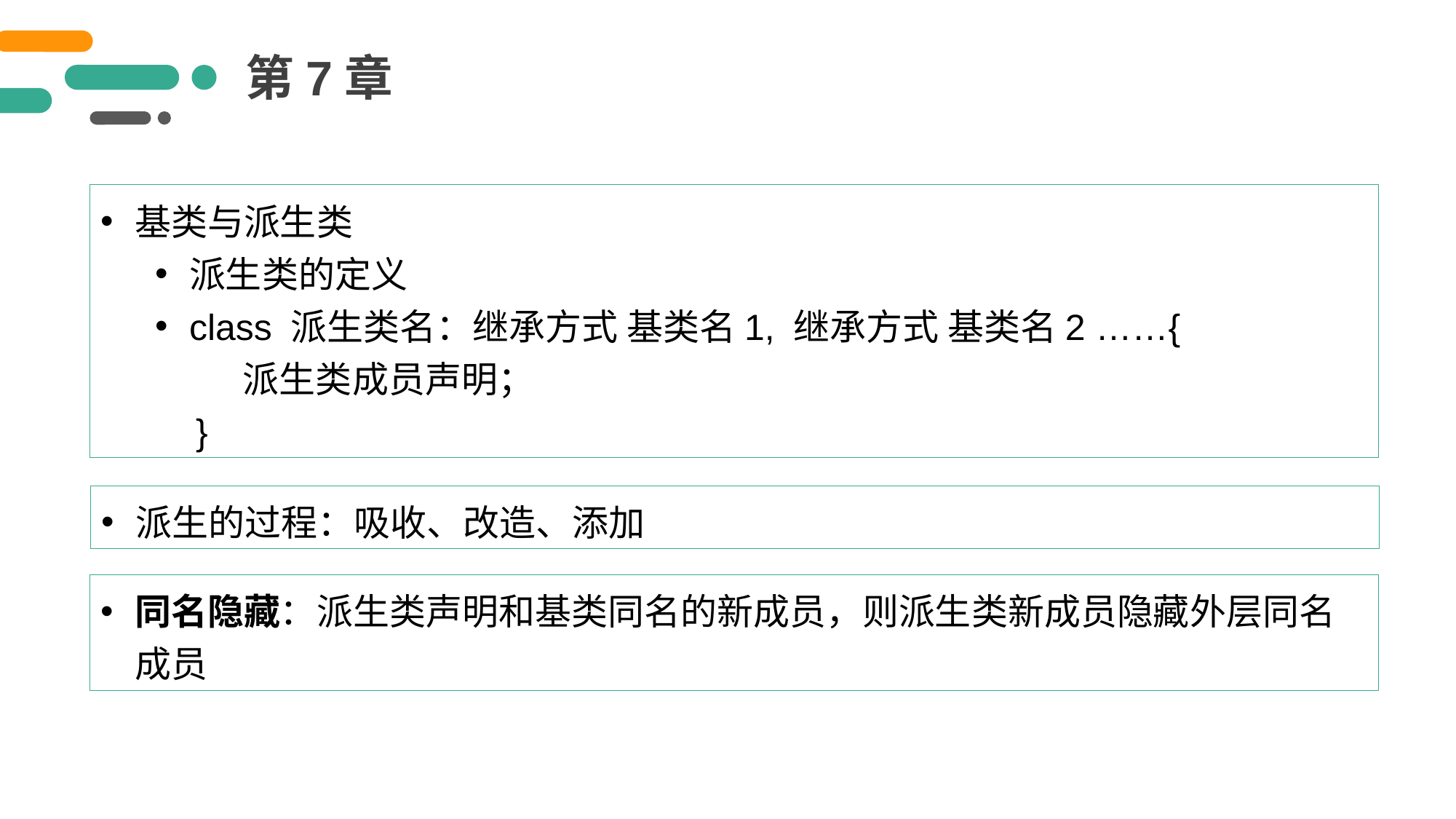

第7章
基类与派生类
派生类的定义
class 派生类名：继承方式 基类名1, 继承方式 基类名2 ……{
   派生类成员声明；
    }
派生的过程：吸收、改造、添加
同名隐藏：派生类声明和基类同名的新成员，则派生类新成员隐藏外层同名成员